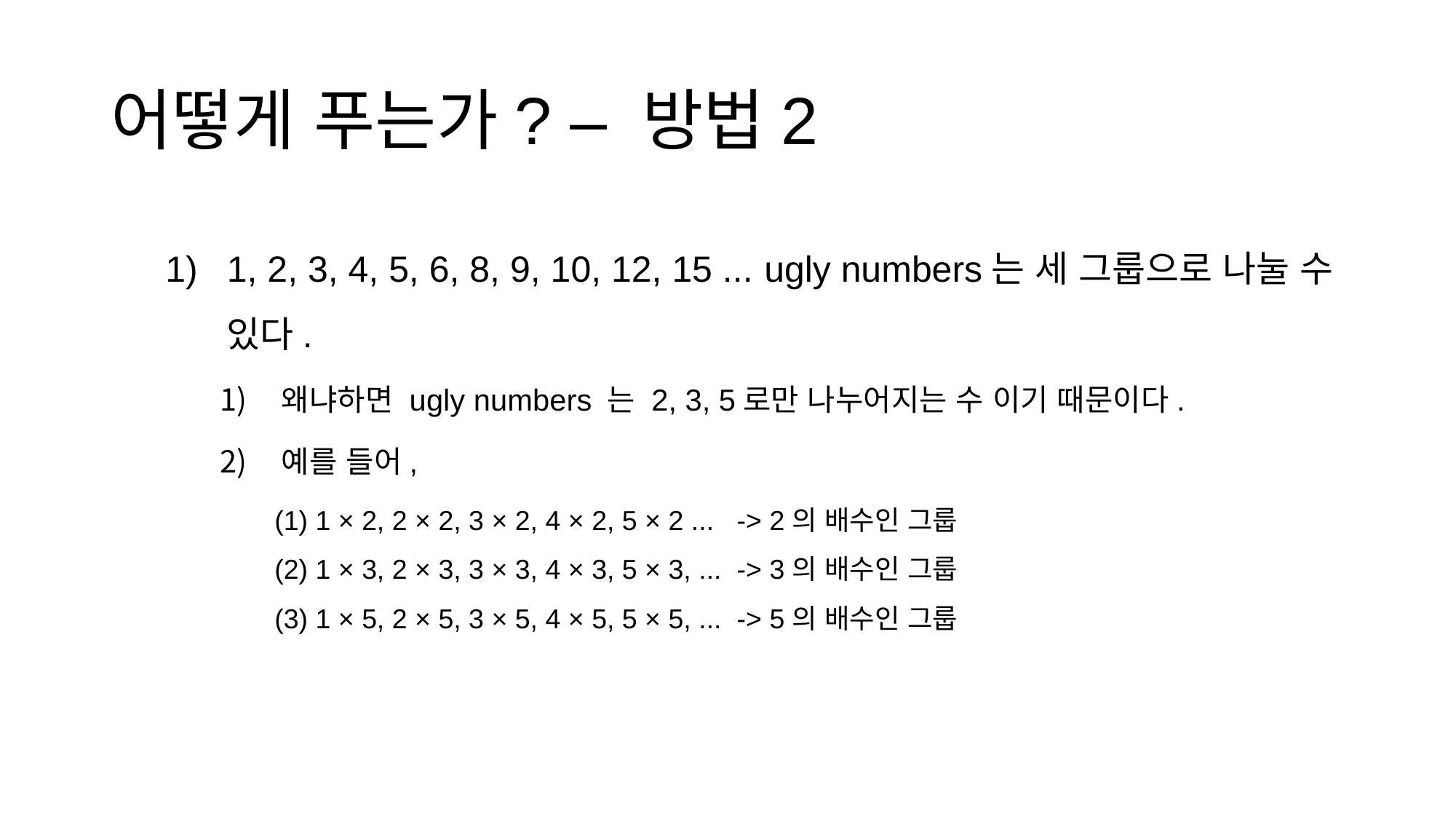

# 어떻게 푸는가? – 방법2
1, 2, 3, 4, 5, 6, 8, 9, 10, 12, 15 ... ugly numbers는 세 그룹으로 나눌 수 있다.
왜냐하면 ugly numbers 는 2, 3, 5로만 나누어지는 수 이기 때문이다.
예를 들어,
(1) 1 × 2, 2 × 2, 3 × 2, 4 × 2, 5 × 2 ...   -> 2의 배수인 그룹
(2) 1 × 3, 2 × 3, 3 × 3, 4 × 3, 5 × 3, ...  -> 3의 배수인 그룹
(3) 1 × 5, 2 × 5, 3 × 5, 4 × 5, 5 × 5, ...  -> 5의 배수인 그룹